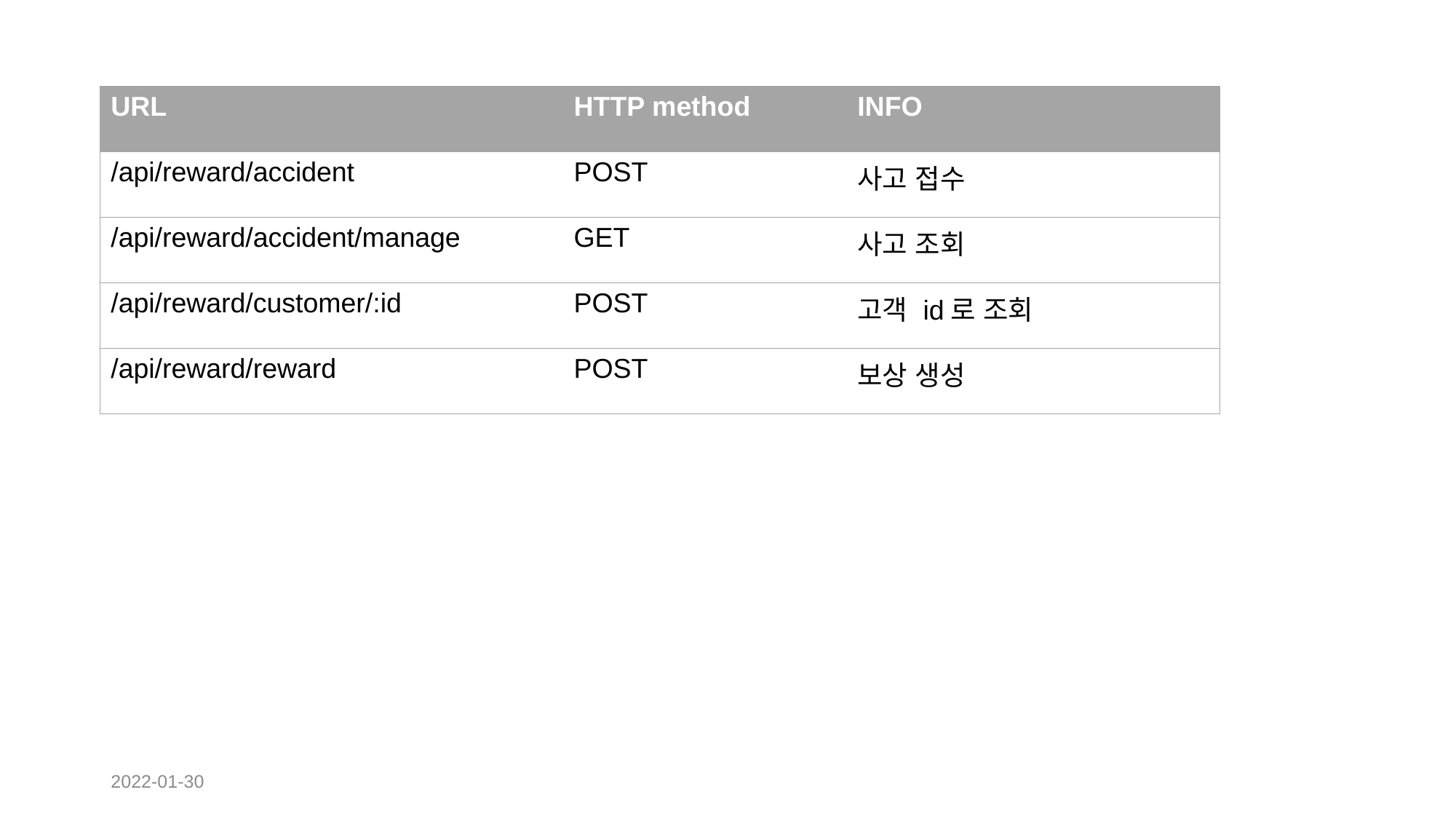

| URL | HTTP method | INFO |
| --- | --- | --- |
| /api/reward/accident | POST | 사고 접수 |
| /api/reward/accident/manage | GET | 사고 조회 |
| /api/reward/customer/:id | POST | 고객 id로 조회 |
| /api/reward/reward | POST | 보상 생성 |
2022-01-30